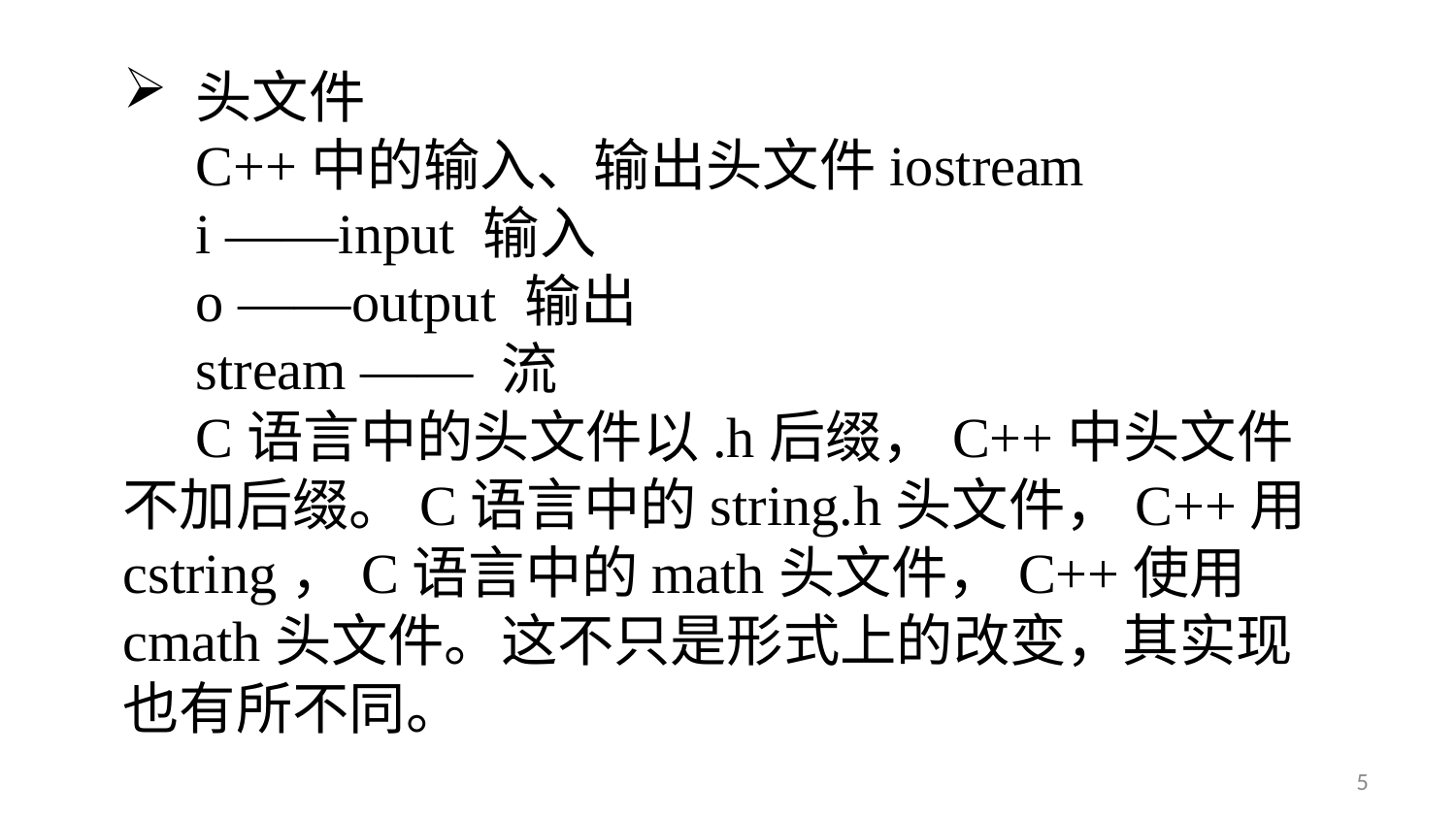

头文件
C++中的输入、输出头文件iostream
i ——input 输入
o ——output 输出
stream —— 流
C语言中的头文件以.h后缀，C++中头文件不加后缀。C语言中的string.h头文件，C++用cstring，C语言中的math头文件，C++使用cmath头文件。这不只是形式上的改变，其实现也有所不同。
5